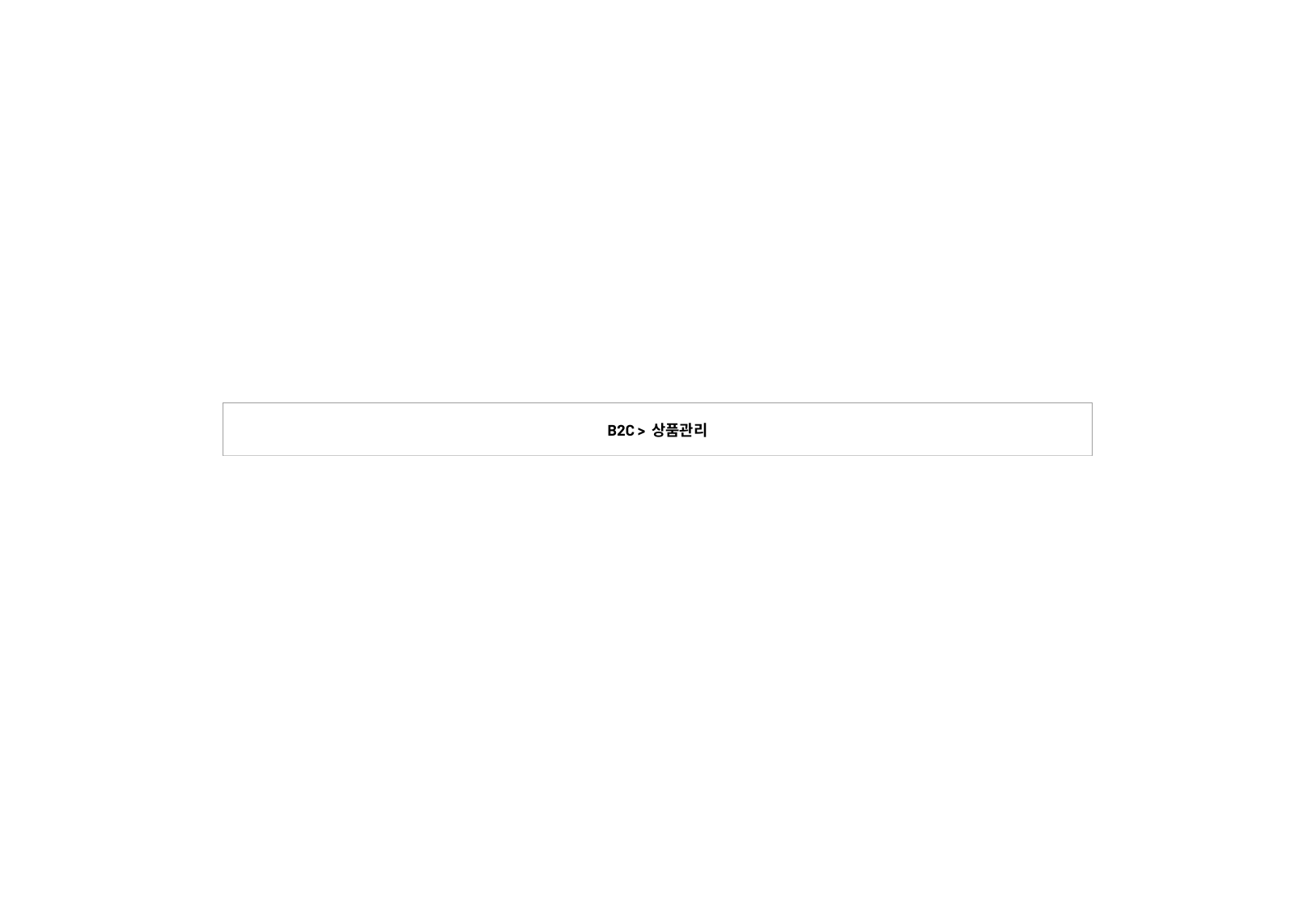

| B2C > 상품관리 |
| --- |